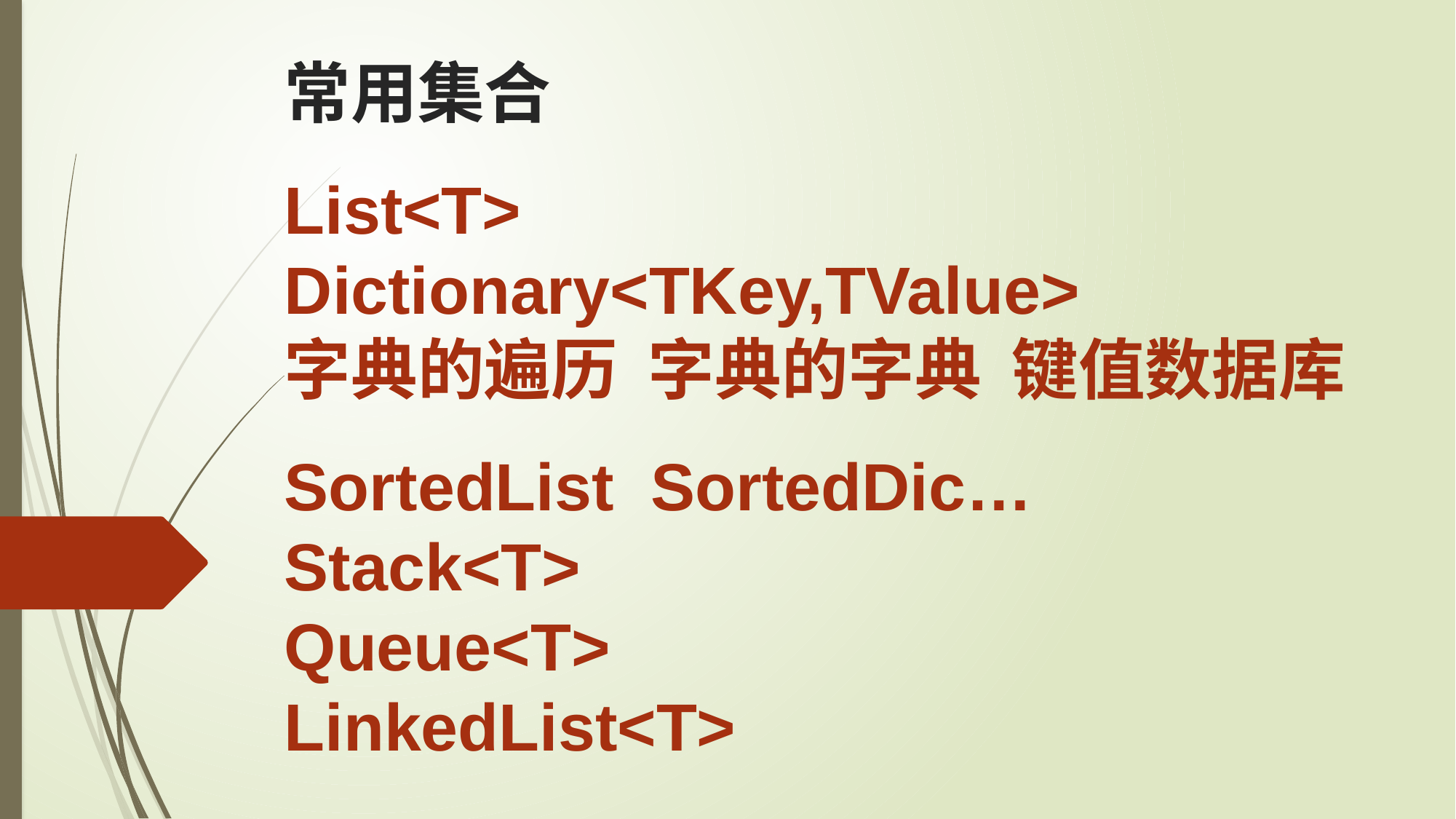

常用集合

List<T>
Dictionary<TKey,TValue>
字典的遍历  字典的字典  键值数据库

SortedList  SortedDic…
Stack<T>
Queue<T>
LinkedList<T>